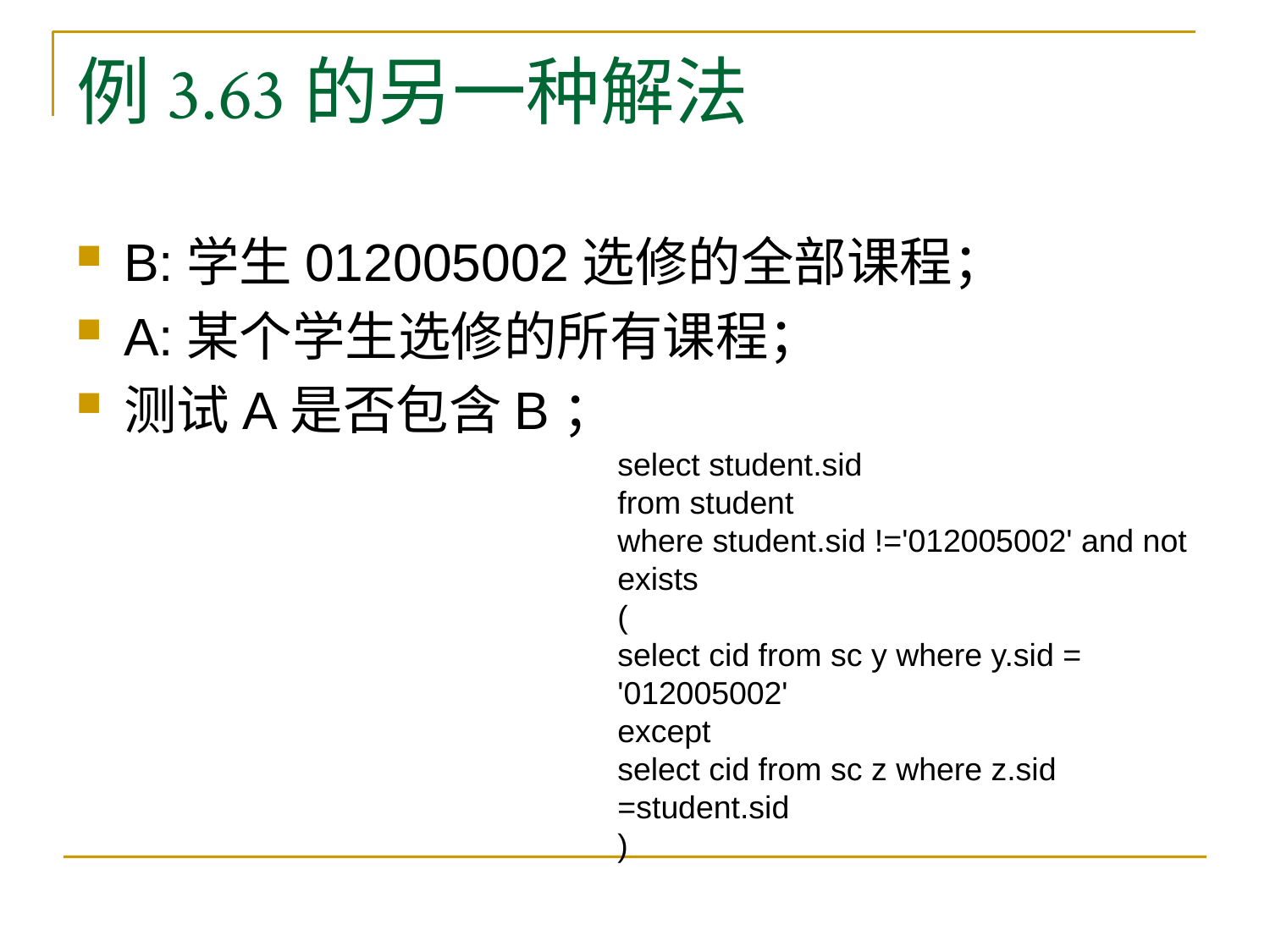

# 例3.63的另一种解法
B:学生012005002选修的全部课程；
A:某个学生选修的所有课程；
测试A是否包含B；
select student.sid
from student
where student.sid !='012005002' and not exists
(
select cid from sc y where y.sid = '012005002'
except
select cid from sc z where z.sid =student.sid
)